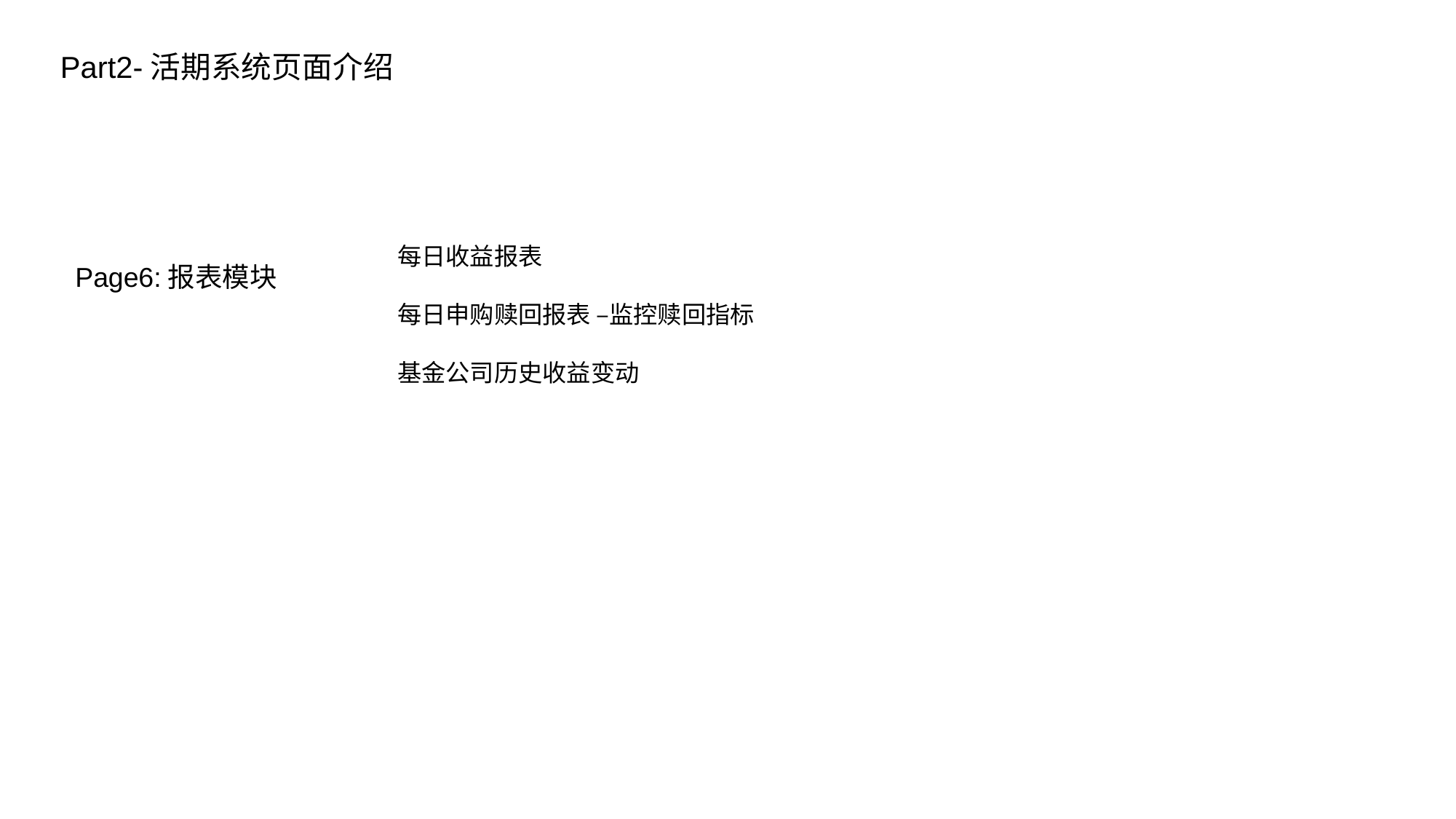

Part2-活期系统页面介绍
每日收益报表

每日申购赎回报表 –监控赎回指标

基金公司历史收益变动
Page6:报表模块